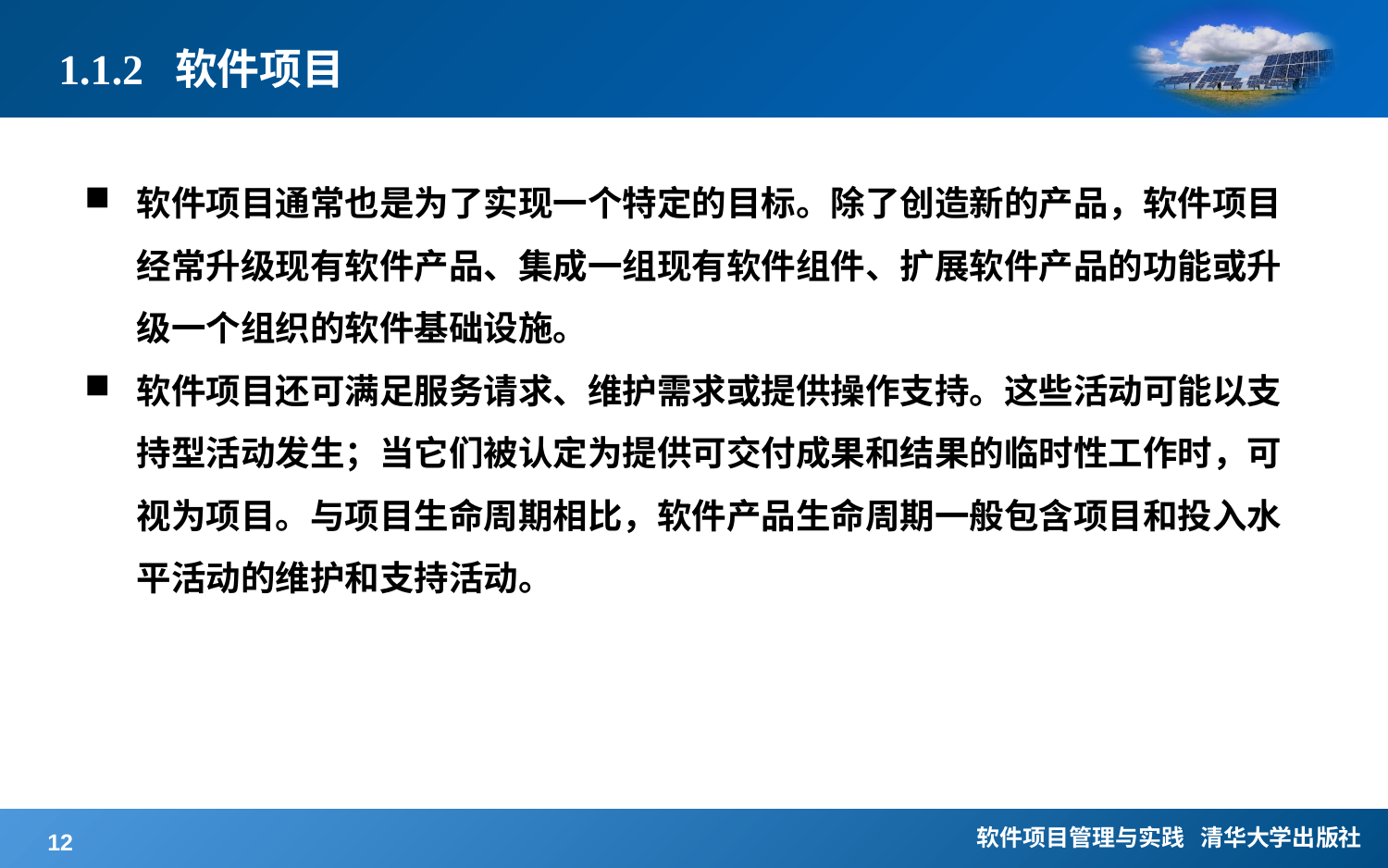

# 1.1.2  软件项目
软件项目通常也是为了实现一个特定的目标。除了创造新的产品，软件项目经常升级现有软件产品、集成一组现有软件组件、扩展软件产品的功能或升级一个组织的软件基础设施。
软件项目还可满足服务请求、维护需求或提供操作支持。这些活动可能以支持型活动发生；当它们被认定为提供可交付成果和结果的临时性工作时，可视为项目。与项目生命周期相比，软件产品生命周期一般包含项目和投入水平活动的维护和支持活动。